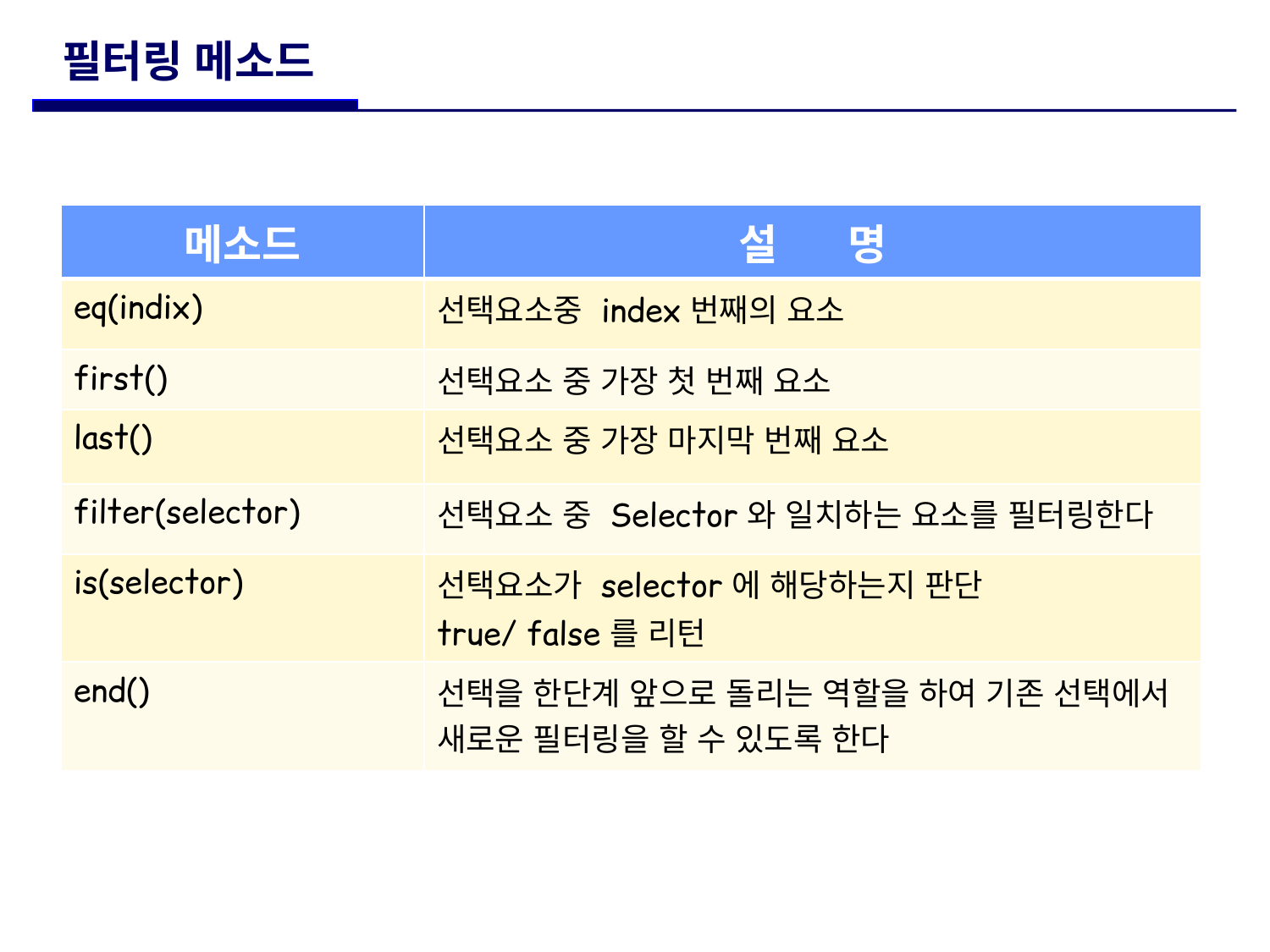

# 필터링 메소드

| 메소드 | 설 명 |
| --- | --- |
| eq(indix) | 선택요소중 index번째의 요소 |
| first() | 선택요소 중 가장 첫 번째 요소 |
| last() | 선택요소 중 가장 마지막 번째 요소 |
| filter(selector) | 선택요소 중 Selector와 일치하는 요소를 필터링한다 |
| is(selector) | 선택요소가 selector에 해당하는지 판단 true/ false를 리턴 |
| end() | 선택을 한단계 앞으로 돌리는 역할을 하여 기존 선택에서 새로운 필터링을 할 수 있도록 한다 |